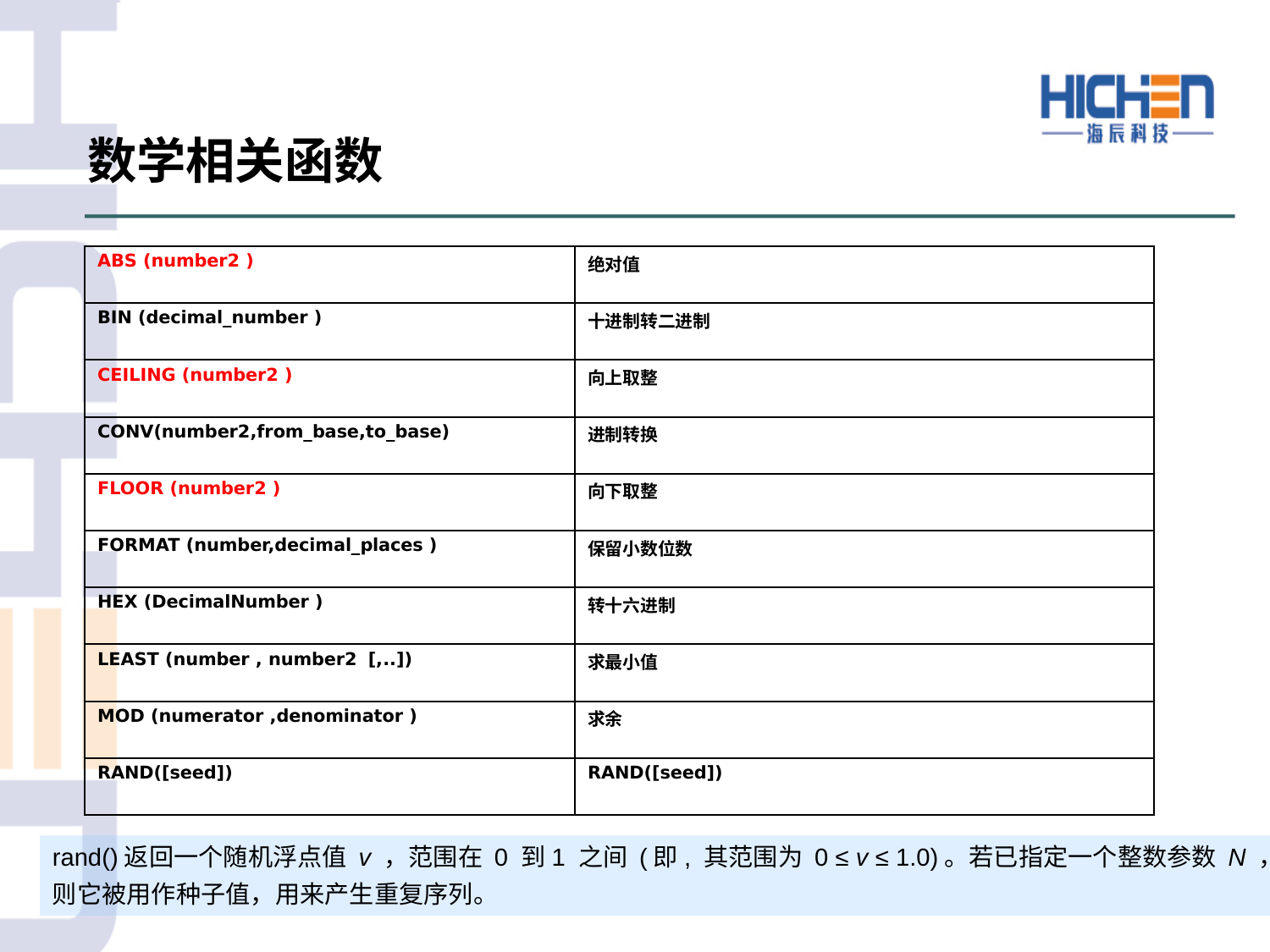

数学相关函数

| ABS (number2 ) | 绝对值 |
| --- | --- |
| BIN (decimal\_number ) | 十进制转二进制 |
| CEILING (number2 ) | 向上取整 |
| CONV(number2,from\_base,to\_base) | 进制转换 |
| FLOOR (number2 ) | 向下取整 |
| FORMAT (number,decimal\_places ) | 保留小数位数 |
| HEX (DecimalNumber ) | 转十六进制 |
| LEAST (number , number2  [,..]) | 求最小值 |
| MOD (numerator ,denominator ) | 求余 |
| RAND([seed]) | RAND([seed]) |
rand()返回一个随机浮点值 v ，范围在 0 到1 之间 (即, 其范围为 0 ≤ v ≤ 1.0)。若已指定一个整数参数 N ，
则它被用作种子值，用来产生重复序列。